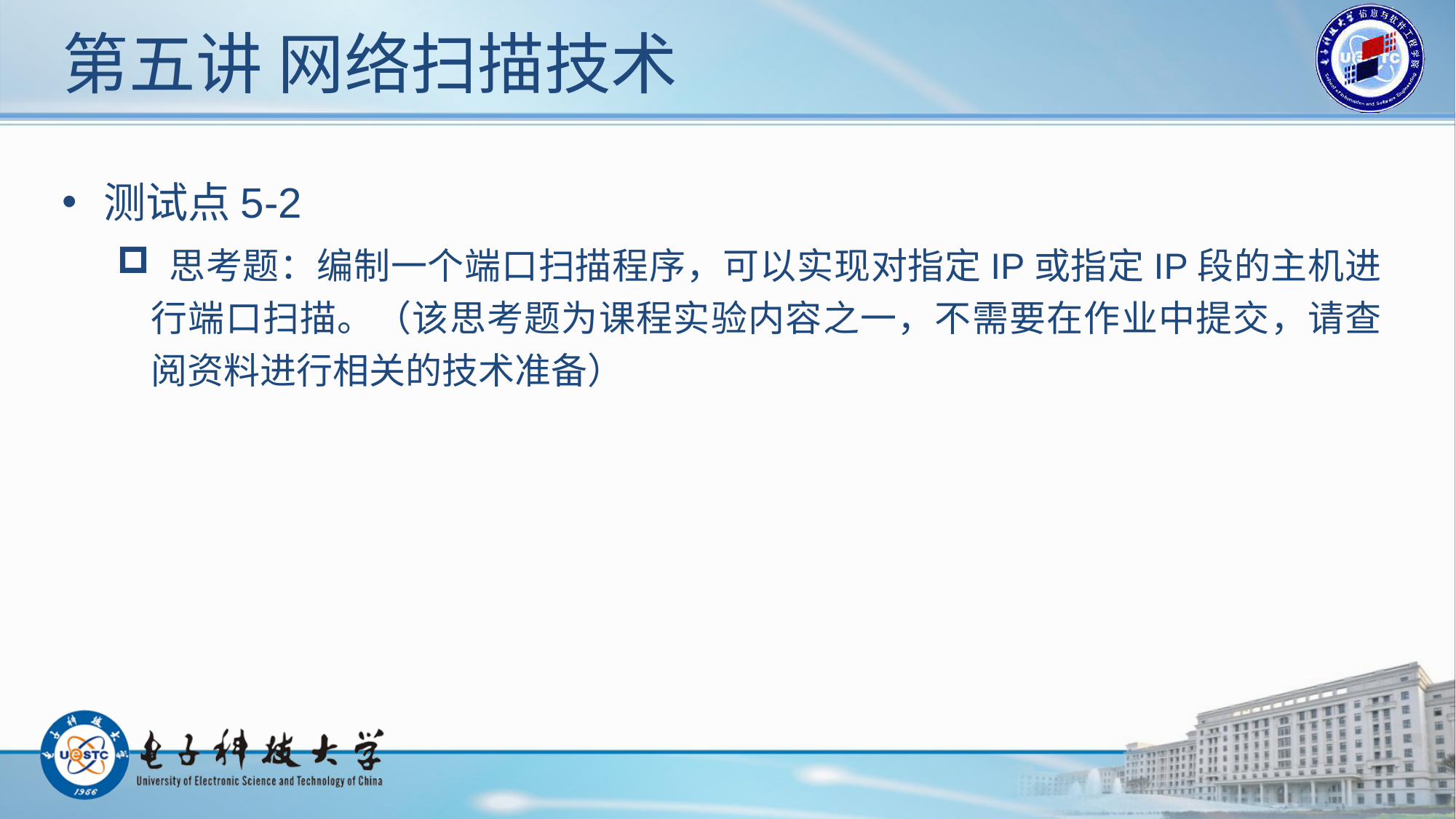

# 第五讲 网络扫描技术
测试点5-2
 思考题：编制一个端口扫描程序，可以实现对指定IP或指定IP段的主机进行端口扫描。（该思考题为课程实验内容之一，不需要在作业中提交，请查阅资料进行相关的技术准备）